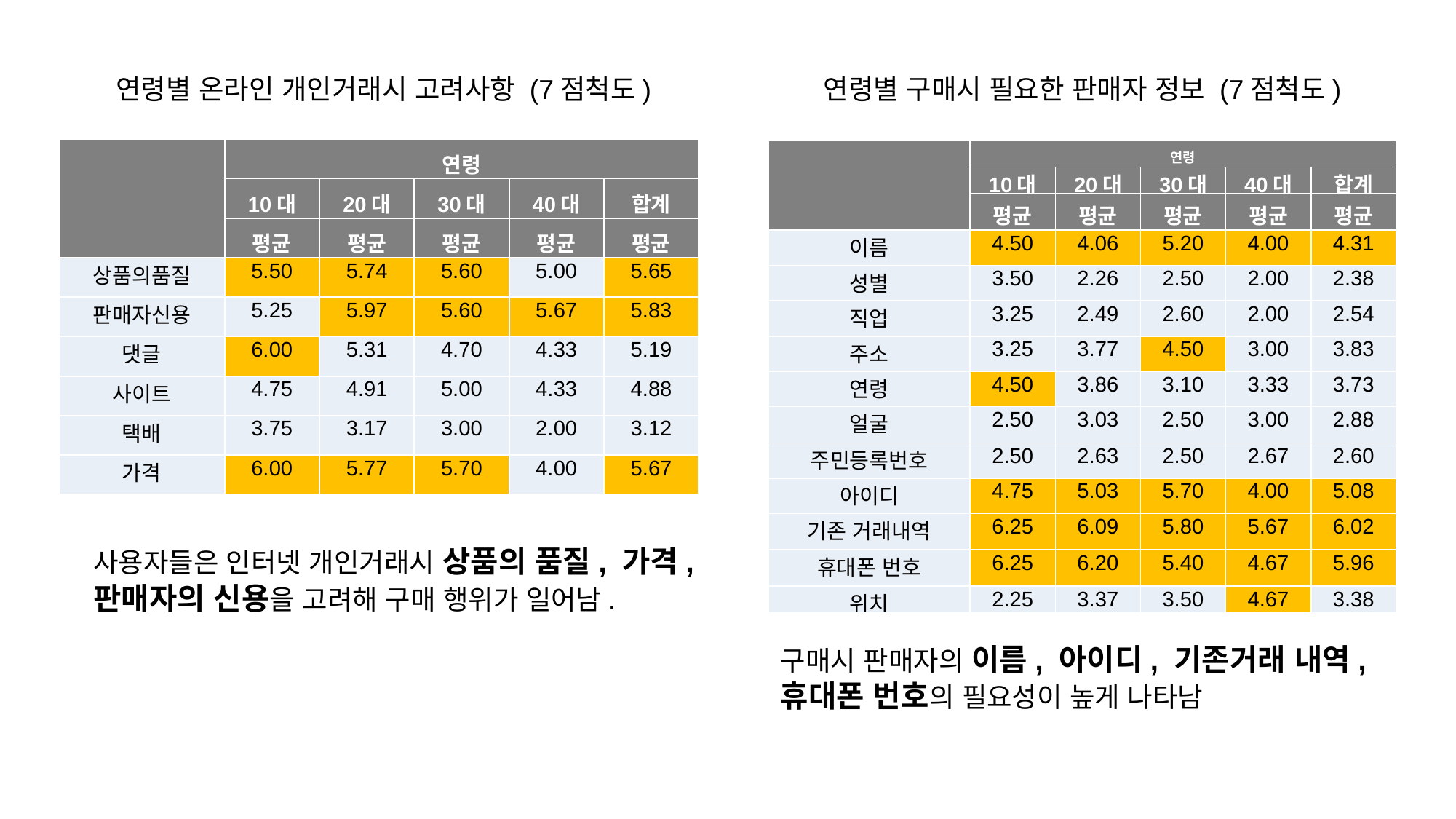

연령별 온라인 개인거래시 고려사항 (7점척도)
연령별 구매시 필요한 판매자 정보 (7점척도)
|  | 연령 |  |  |  |  |
| --- | --- | --- | --- | --- | --- |
|  | 10대 | 20대 | 30대 | 40대 | 합계 |
|  | 평균 | 평균 | 평균 | 평균 | 평균 |
| 상품의품질 | 5.50 | 5.74 | 5.60 | 5.00 | 5.65 |
| 판매자신용 | 5.25 | 5.97 | 5.60 | 5.67 | 5.83 |
| 댓글 | 6.00 | 5.31 | 4.70 | 4.33 | 5.19 |
| 사이트 | 4.75 | 4.91 | 5.00 | 4.33 | 4.88 |
| 택배 | 3.75 | 3.17 | 3.00 | 2.00 | 3.12 |
| 가격 | 6.00 | 5.77 | 5.70 | 4.00 | 5.67 |
|  | 연령 |  |  |  |  |
| --- | --- | --- | --- | --- | --- |
|  | 10대 | 20대 | 30대 | 40대 | 합계 |
|  | 평균 | 평균 | 평균 | 평균 | 평균 |
| 이름 | 4.50 | 4.06 | 5.20 | 4.00 | 4.31 |
| 성별 | 3.50 | 2.26 | 2.50 | 2.00 | 2.38 |
| 직업 | 3.25 | 2.49 | 2.60 | 2.00 | 2.54 |
| 주소 | 3.25 | 3.77 | 4.50 | 3.00 | 3.83 |
| 연령 | 4.50 | 3.86 | 3.10 | 3.33 | 3.73 |
| 얼굴 | 2.50 | 3.03 | 2.50 | 3.00 | 2.88 |
| 주민등록번호 | 2.50 | 2.63 | 2.50 | 2.67 | 2.60 |
| 아이디 | 4.75 | 5.03 | 5.70 | 4.00 | 5.08 |
| 기존 거래내역 | 6.25 | 6.09 | 5.80 | 5.67 | 6.02 |
| 휴대폰 번호 | 6.25 | 6.20 | 5.40 | 4.67 | 5.96 |
| 위치 | 2.25 | 3.37 | 3.50 | 4.67 | 3.38 |
사용자들은 인터넷 개인거래시 상품의 품질, 가격,
판매자의 신용을 고려해 구매 행위가 일어남.
구매시 판매자의 이름, 아이디, 기존거래 내역,
휴대폰 번호의 필요성이 높게 나타남